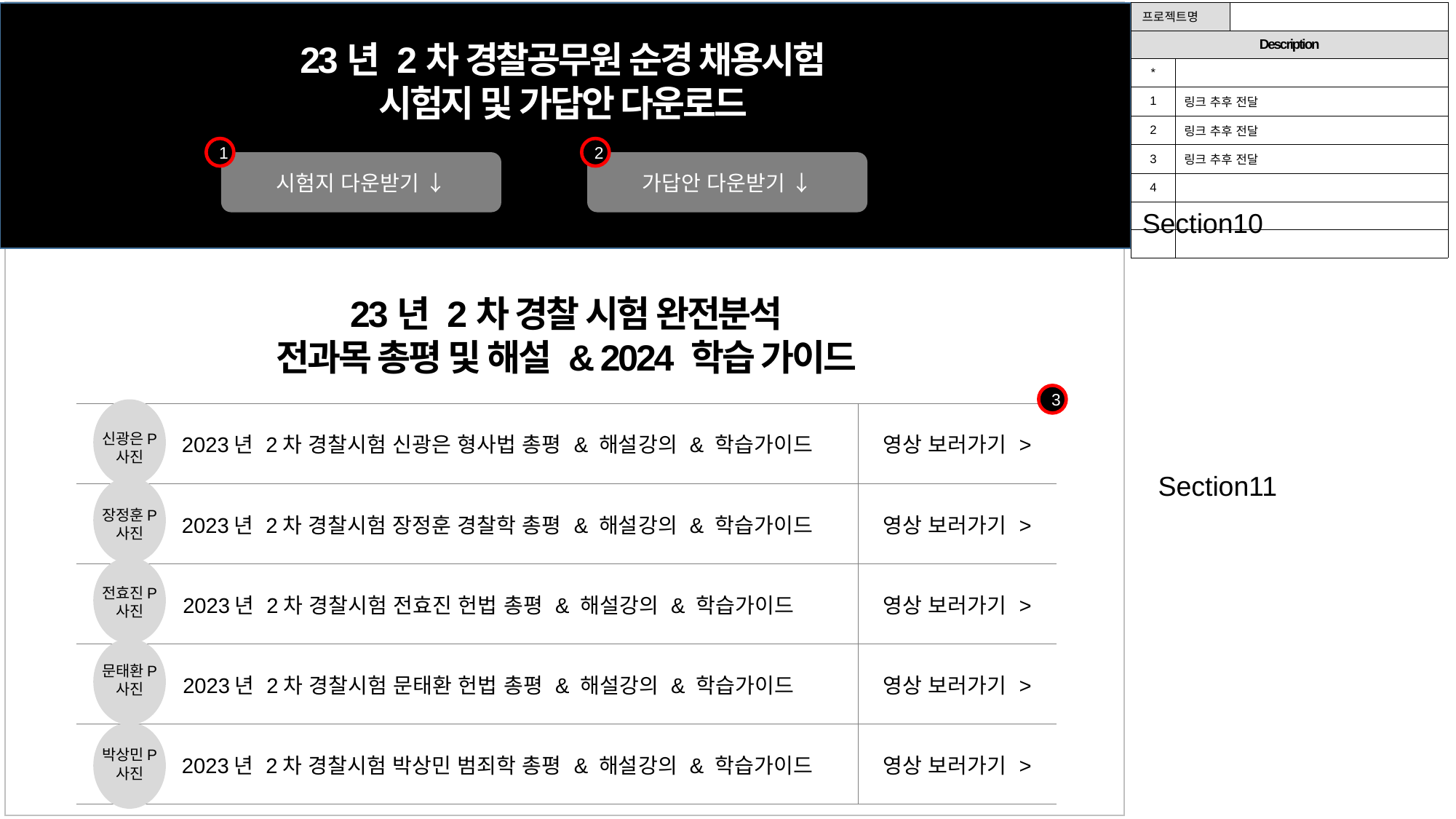

| 프로젝트명 |  |  |
| --- | --- | --- |
| Description |  |  |
| \* |  |  |
| 1 | 링크 추후 전달 |  |
| 2 | 링크 추후 전달 |  |
| 3 | 링크 추후 전달 |  |
| 4 |  |  |
|  |  |  |
|  |  |  |

23년 2차 경찰공무원 순경 채용시험
시험지 및 가답안 다운로드
1
2
시험지 다운받기 ↓
가답안 다운받기 ↓
Section10
23년 2차 경찰 시험 완전분석
전과목 총평 및 해설 & 2024 학습 가이드
3

| 2023년 2차 경찰시험 신광은 형사법 총평 & 해설강의 & 학습가이드 | 영상 보러가기 > |
| --- | --- |
| 2023년 2차 경찰시험 장정훈 경찰학 총평 & 해설강의 & 학습가이드 | 영상 보러가기 > |
| 2023년 2차 경찰시험 전효진 헌법 총평 & 해설강의 & 학습가이드 | 영상 보러가기 > |
| 2023년 2차 경찰시험 문태환 헌법 총평 & 해설강의 & 학습가이드 | 영상 보러가기 > |
| 2023년 2차 경찰시험 박상민 범죄학 총평 & 해설강의 & 학습가이드 | 영상 보러가기 > |
신광은P
사진
Section11

장정훈P
사진

전효진P
사진

문태환P
사진

박상민P
사진